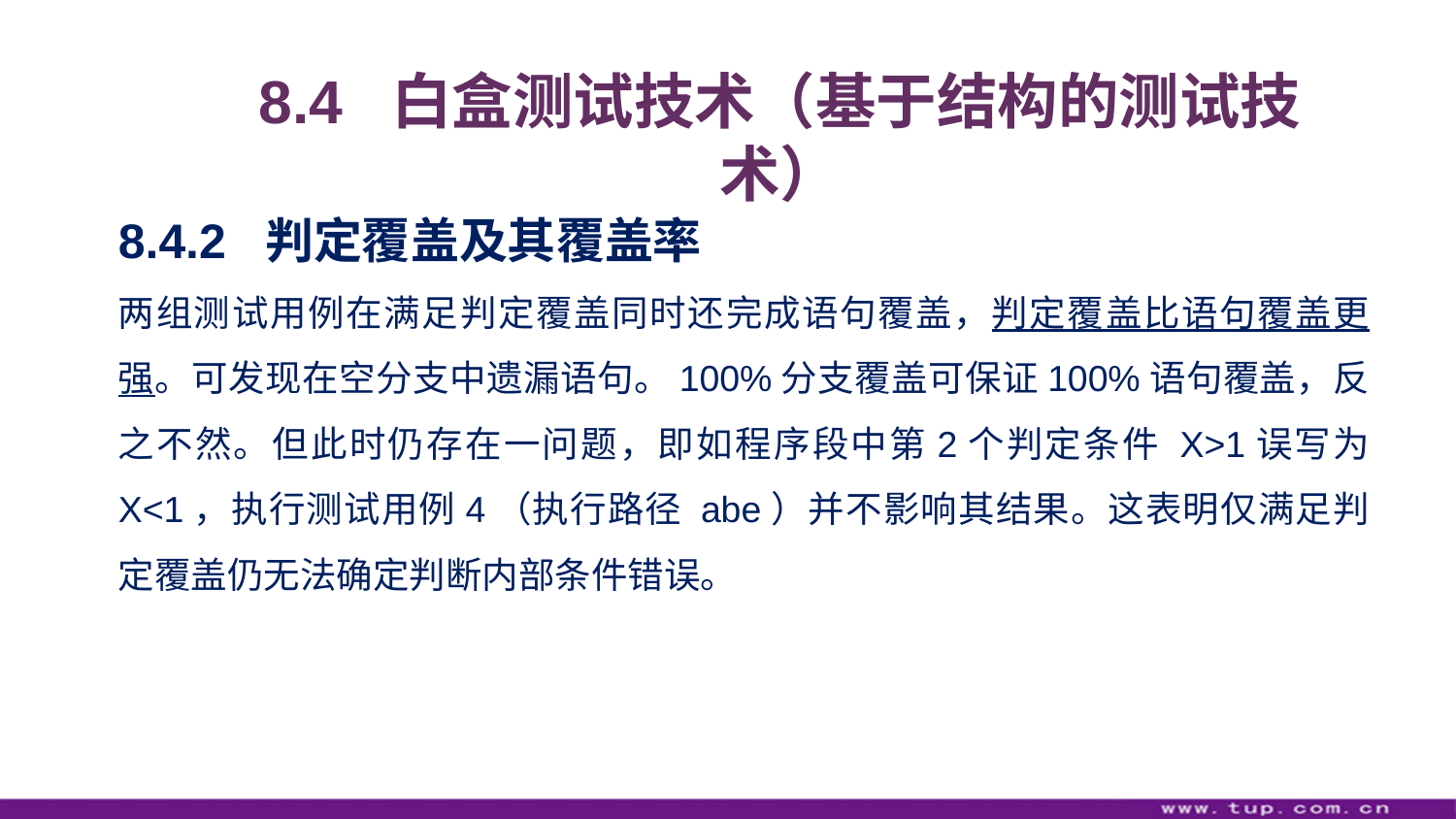

8.4  白盒测试技术（基于结构的测试技术）

8.4.2  判定覆盖及其覆盖率
两组测试用例在满足判定覆盖同时还完成语句覆盖，判定覆盖比语句覆盖更强。可发现在空分支中遗漏语句。100%分支覆盖可保证100%语句覆盖，反之不然。但此时仍存在一问题，即如程序段中第2个判定条件 X>1误写为 X<1，执行测试用例4（执行路径 abe）并不影响其结果。这表明仅满足判定覆盖仍无法确定判断内部条件错误。